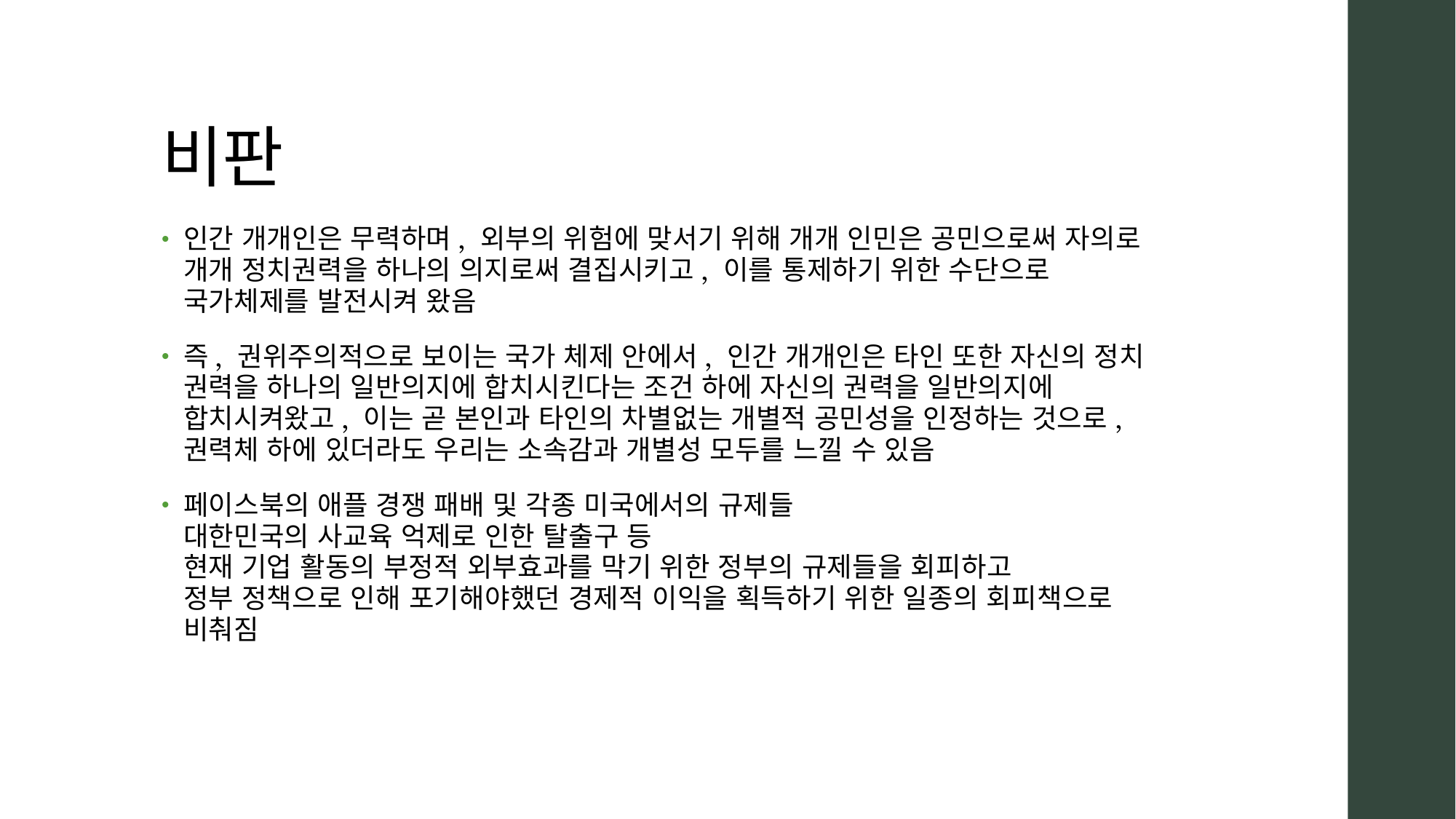

# 비판
인간 개개인은 무력하며, 외부의 위험에 맞서기 위해 개개 인민은 공민으로써 자의로 개개 정치권력을 하나의 의지로써 결집시키고, 이를 통제하기 위한 수단으로 국가체제를 발전시켜 왔음
즉, 권위주의적으로 보이는 국가 체제 안에서, 인간 개개인은 타인 또한 자신의 정치 권력을 하나의 일반의지에 합치시킨다는 조건 하에 자신의 권력을 일반의지에 합치시켜왔고, 이는 곧 본인과 타인의 차별없는 개별적 공민성을 인정하는 것으로, 권력체 하에 있더라도 우리는 소속감과 개별성 모두를 느낄 수 있음
페이스북의 애플 경쟁 패배 및 각종 미국에서의 규제들
대한민국의 사교육 억제로 인한 탈출구 등
현재 기업 활동의 부정적 외부효과를 막기 위한 정부의 규제들을 회피하고
정부 정책으로 인해 포기해야했던 경제적 이익을 획득하기 위한 일종의 회피책으로 비춰짐